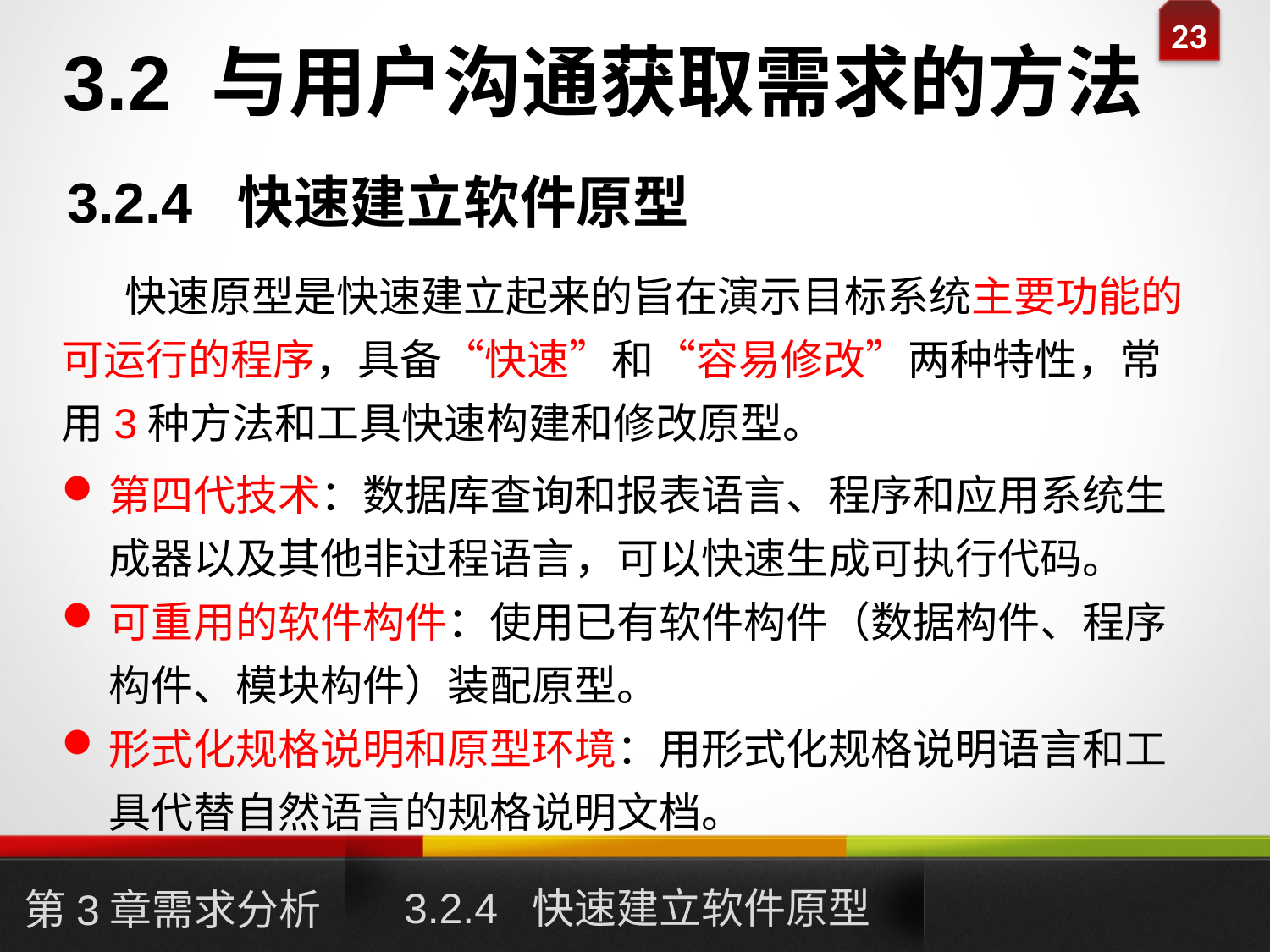

# 3.2 与用户沟通获取需求的方法
3.2.4  快速建立软件原型
快速原型是快速建立起来的旨在演示目标系统主要功能的可运行的程序，具备“快速”和“容易修改”两种特性，常用3种方法和工具快速构建和修改原型。
第四代技术：数据库查询和报表语言、程序和应用系统生成器以及其他非过程语言，可以快速生成可执行代码。
可重用的软件构件：使用已有软件构件（数据构件、程序构件、模块构件）装配原型。
形式化规格说明和原型环境：用形式化规格说明语言和工具代替自然语言的规格说明文档。
3.2.4  快速建立软件原型
第3章需求分析